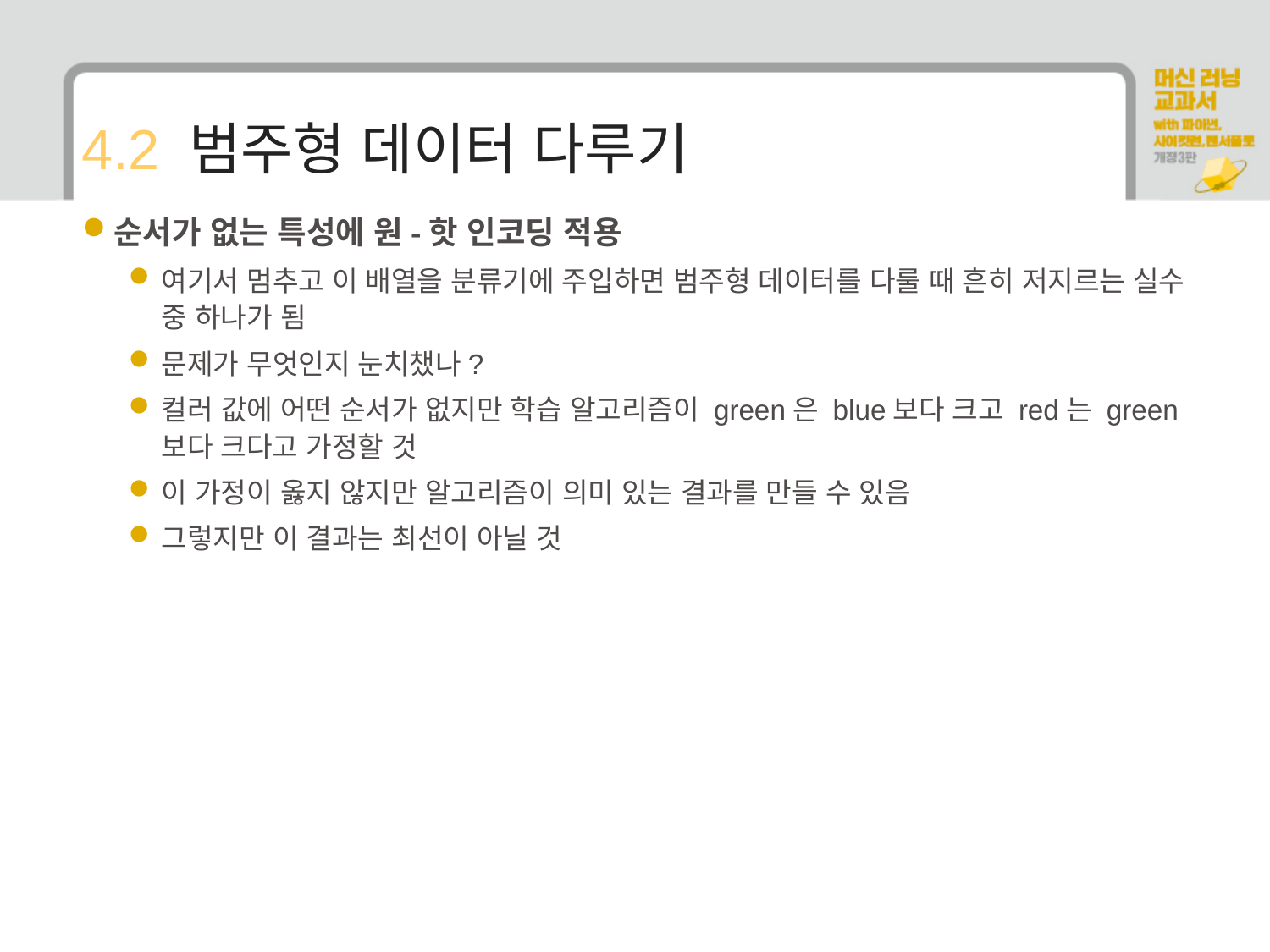

# 4.2 범주형 데이터 다루기
순서가 없는 특성에 원-핫 인코딩 적용
여기서 멈추고 이 배열을 분류기에 주입하면 범주형 데이터를 다룰 때 흔히 저지르는 실수 중 하나가 됨
문제가 무엇인지 눈치챘나?
컬러 값에 어떤 순서가 없지만 학습 알고리즘이 green은 blue보다 크고 red는 green보다 크다고 가정할 것
이 가정이 옳지 않지만 알고리즘이 의미 있는 결과를 만들 수 있음
그렇지만 이 결과는 최선이 아닐 것